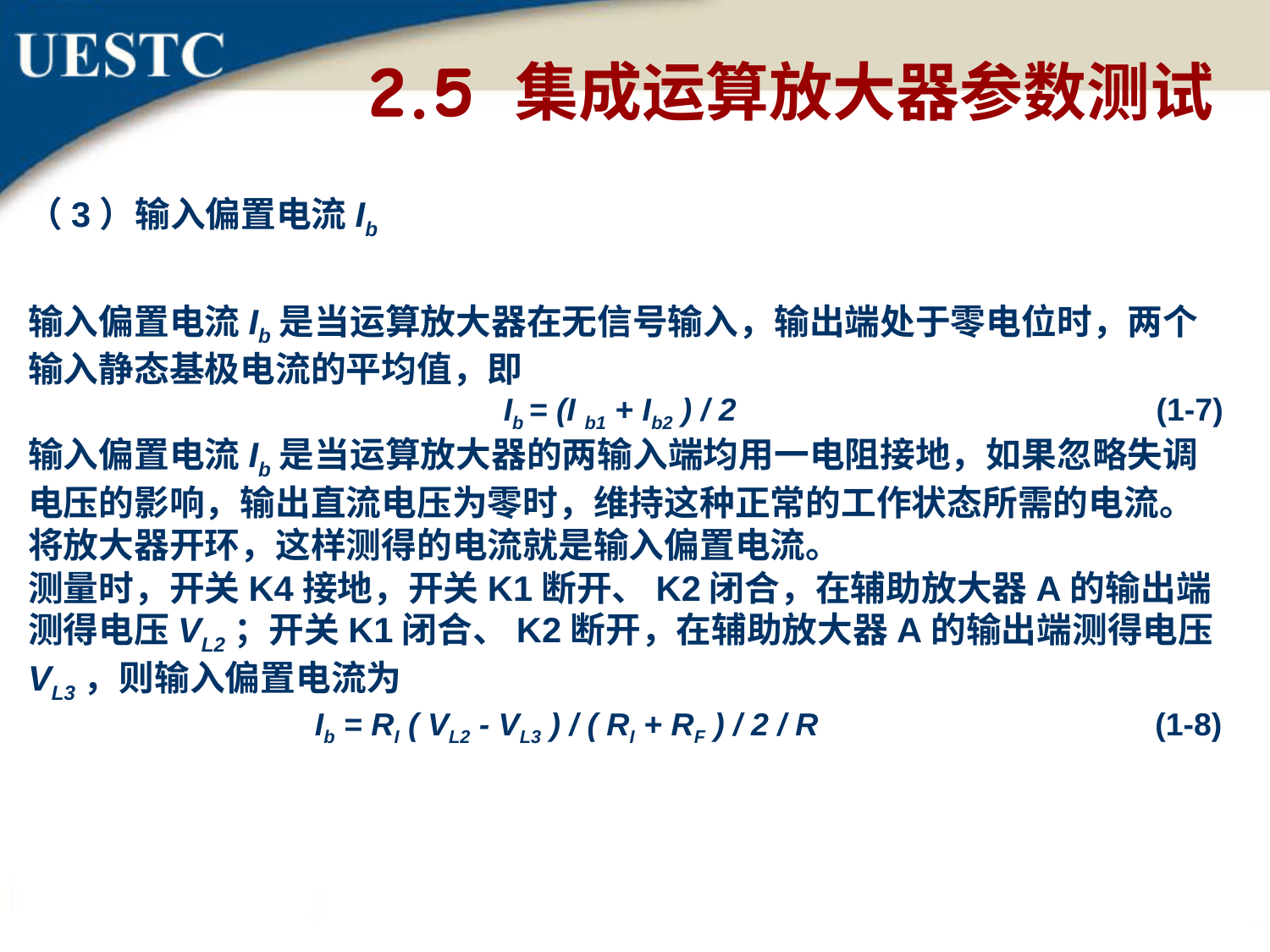

2.5 集成运算放大器参数测试
（3）输入偏置电流Ib
输入偏置电流Ib是当运算放大器在无信号输入，输出端处于零电位时，两个输入静态基极电流的平均值，即
Ib = (I b1 + Ib2 ) / 2				  (1-7)
输入偏置电流Ib是当运算放大器的两输入端均用一电阻接地，如果忽略失调电压的影响，输出直流电压为零时，维持这种正常的工作状态所需的电流。将放大器开环，这样测得的电流就是输入偏置电流。
测量时，开关K4接地，开关K1断开、K2闭合，在辅助放大器A的输出端测得电压VL2；开关K1闭合、K2断开，在辅助放大器A的输出端测得电压VL3，则输入偏置电流为
Ib = RI ( VL2 - VL3 ) / ( RI + RF ) / 2 / R                                      (1-8)